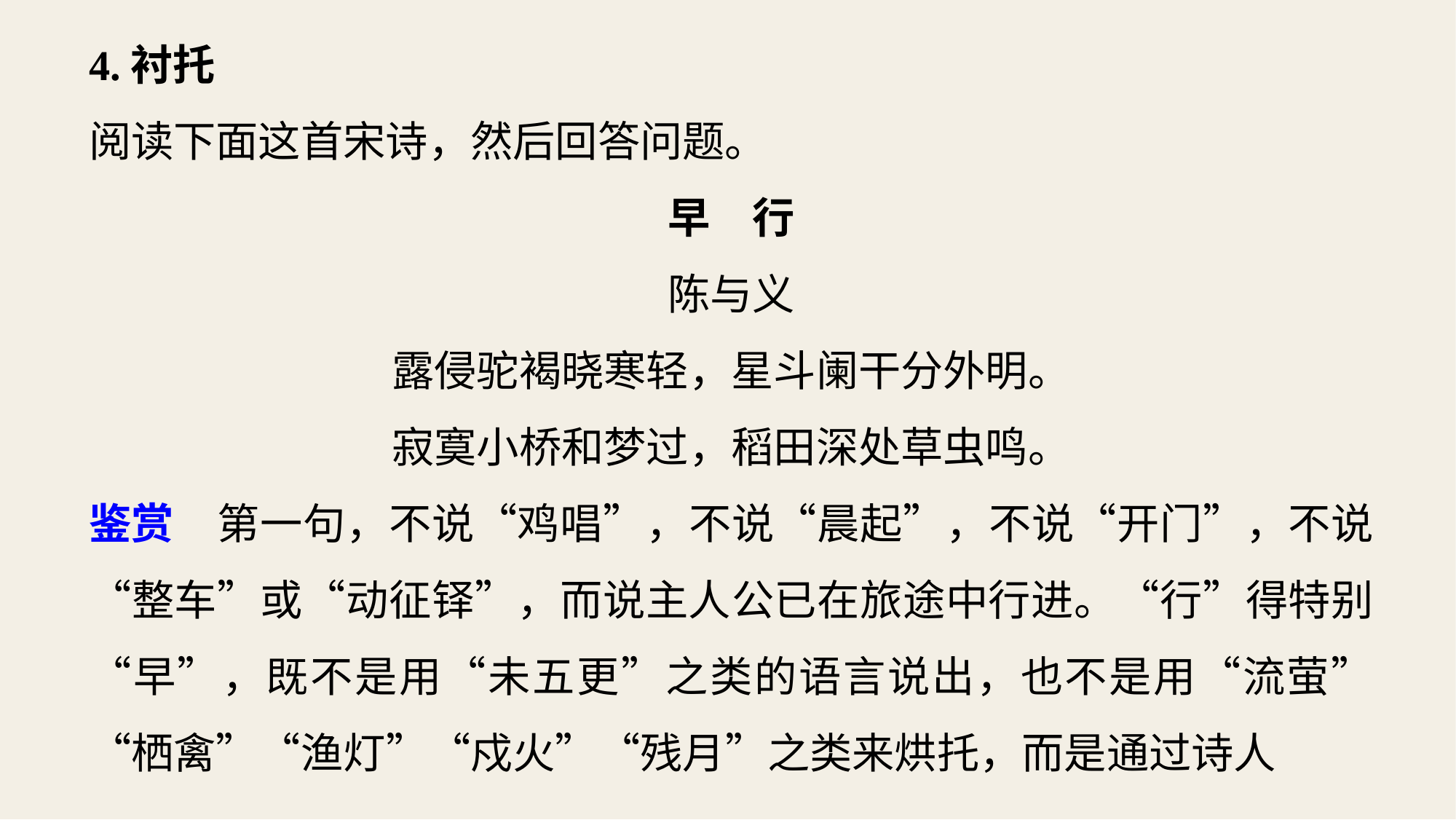

4.衬托
阅读下面这首宋诗，然后回答问题。
早　行
陈与义
露侵驼褐晓寒轻，星斗阑干分外明。
寂寞小桥和梦过，稻田深处草虫鸣。
鉴赏　第一句，不说“鸡唱”，不说“晨起”，不说“开门”，不说“整车”或“动征铎”，而说主人公已在旅途中行进。“行”得特别“早”，既不是用“未五更”之类的语言说出，也不是用“流萤”“栖禽”“渔灯”“戍火”“残月”之类来烘托，而是通过诗人